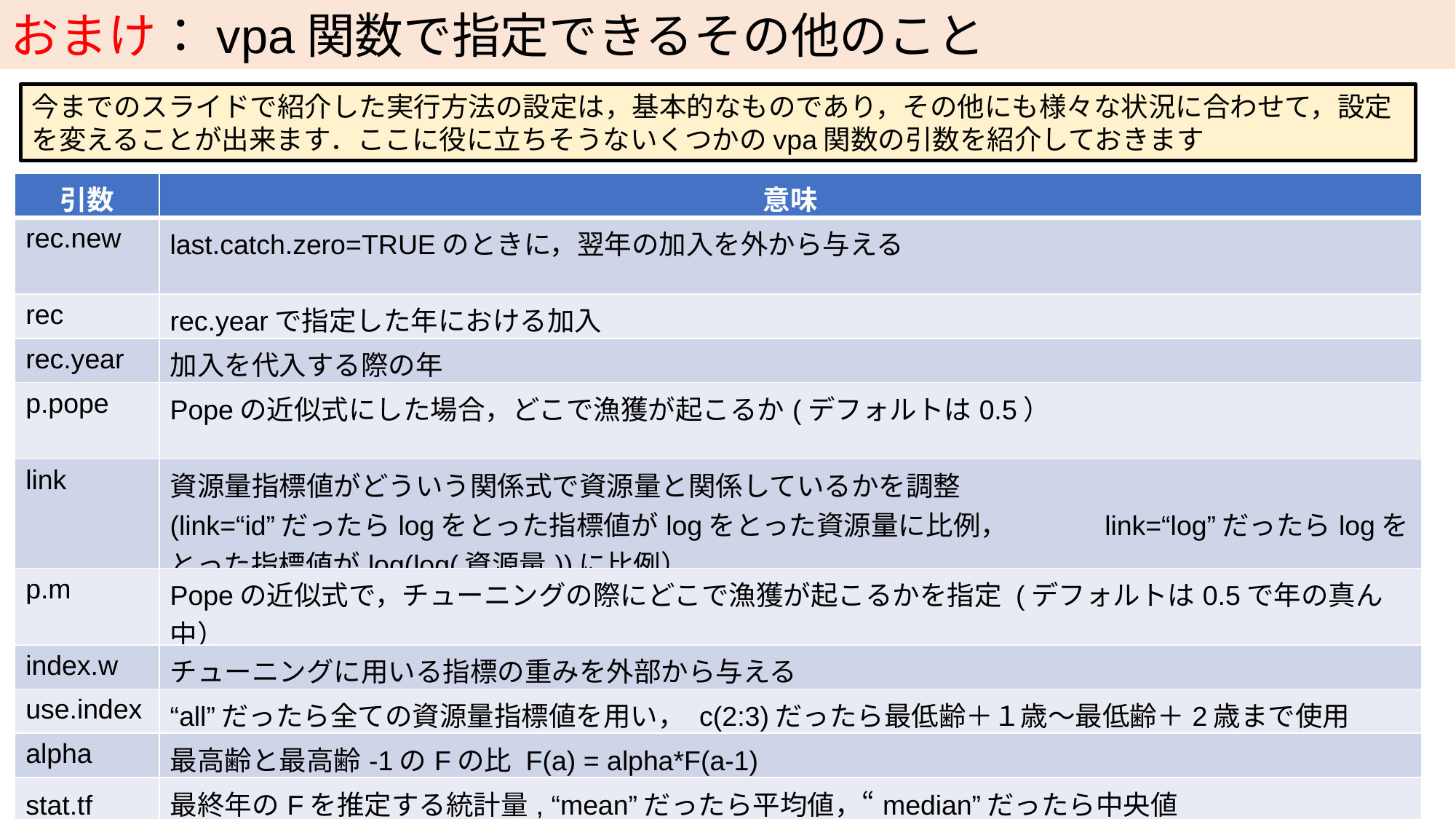

おまけ：vpa関数で指定できるその他のこと
今までのスライドで紹介した実行方法の設定は，基本的なものであり，その他にも様々な状況に合わせて，設定を変えることが出来ます．ここに役に立ちそうないくつかのvpa関数の引数を紹介しておきます
| 引数 | 意味 |
| --- | --- |
| rec.new | last.catch.zero=TRUEのときに，翌年の加入を外から与える |
| rec | rec.yearで指定した年における加入 |
| rec.year | 加入を代入する際の年 |
| p.pope | Popeの近似式にした場合，どこで漁獲が起こるか(デフォルトは0.5） |
| link | 資源量指標値がどういう関係式で資源量と関係しているかを調整 (link=“id”だったらlogをとった指標値がlogをとった資源量に比例，　 link=“log”だったらlogをとった指標値がlog(log(資源量))に比例） |
| p.m | Popeの近似式で，チューニングの際にどこで漁獲が起こるかを指定 (デフォルトは0.5で年の真ん中） |
| index.w | チューニングに用いる指標の重みを外部から与える |
| use.index | “all”だったら全ての資源量指標値を用い， c(2:3)だったら最低齢＋１歳～最低齢＋2歳まで使用 |
| alpha | 最高齢と最高齢-1のFの比 F(a) = alpha\*F(a-1) |
| stat.tf | 最終年のFを推定する統計量, “mean”だったら平均値，“median”だったら中央値 |
| no.est | TRUEならパラメータ推定せず，初期値として与えたFのもとでvpaを行う（Excelとの比較に便利） |
同じ